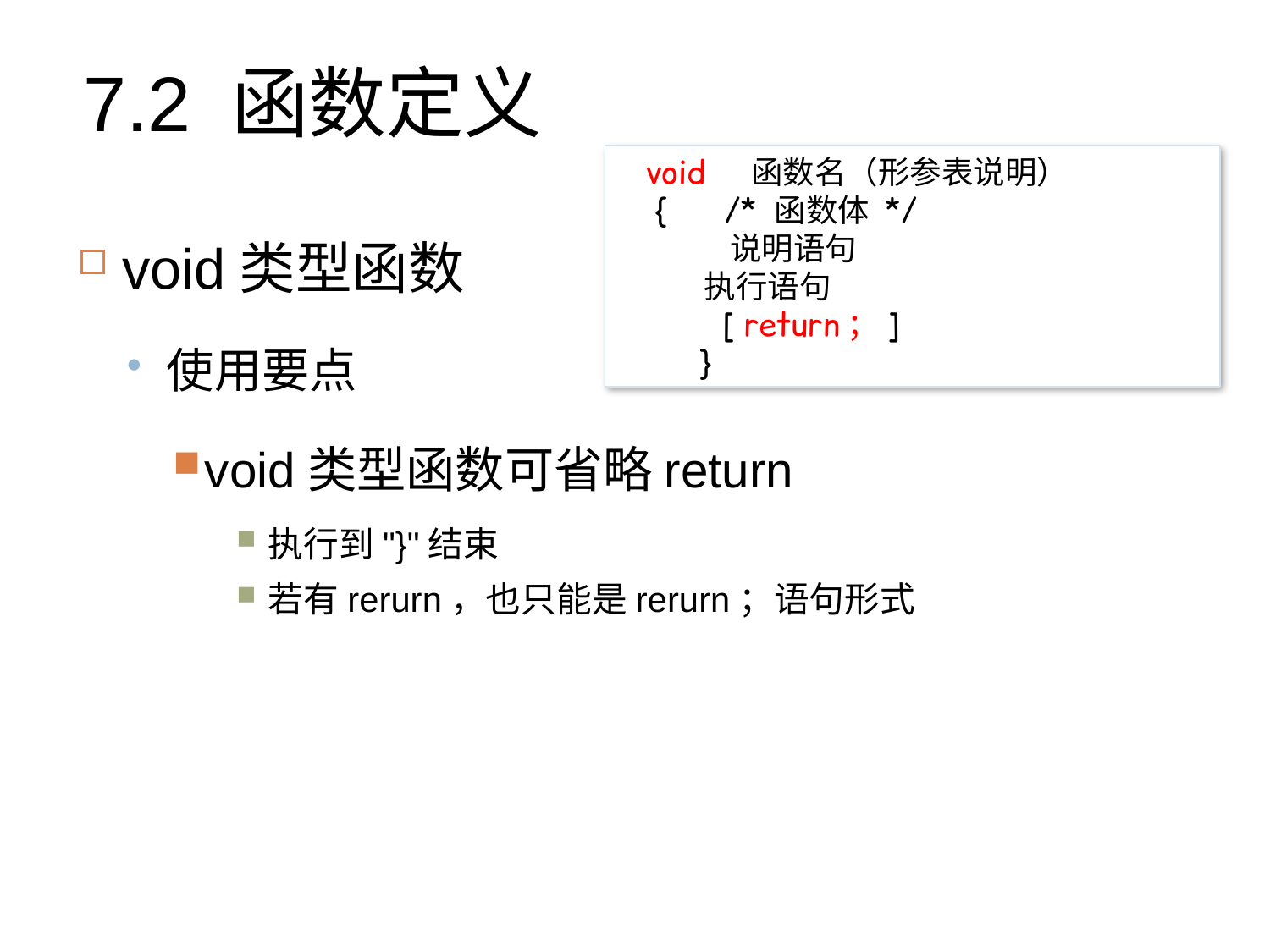

7.2 函数定义
   void    函数名（形参表说明）
    {      /* 函数体 */
           说明语句
           执行语句
           [ return；]
　      }
void类型函数
使用要点
void类型函数可省略return
执行到"}"结束
若有rerurn，也只能是rerurn；语句形式